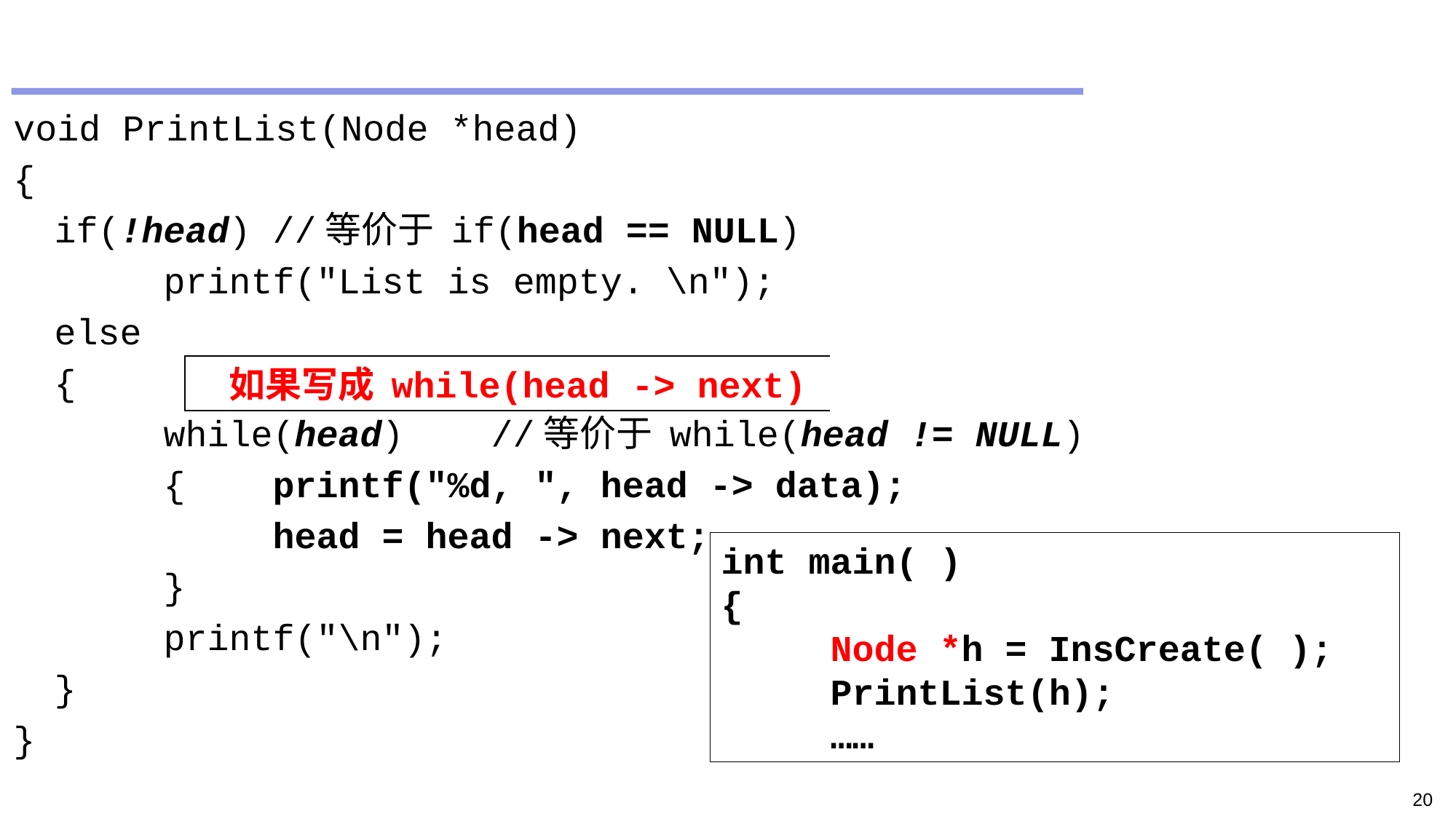

#
void PrintList(Node *head)
{
	if(!head)	//等价于 if(head == NULL)
		printf("List is empty. \n");
	else
	{
		while(head)	//等价于 while(head != NULL)
		{	printf("%d, ", head -> data);
			head = head -> next;
		}
		printf("\n");
	}
}

如果写成 while(head -> next) 则不能输出尾节点！！
int main( )
{
	Node *h = InsCreate( );
	PrintList(h);
	……
20